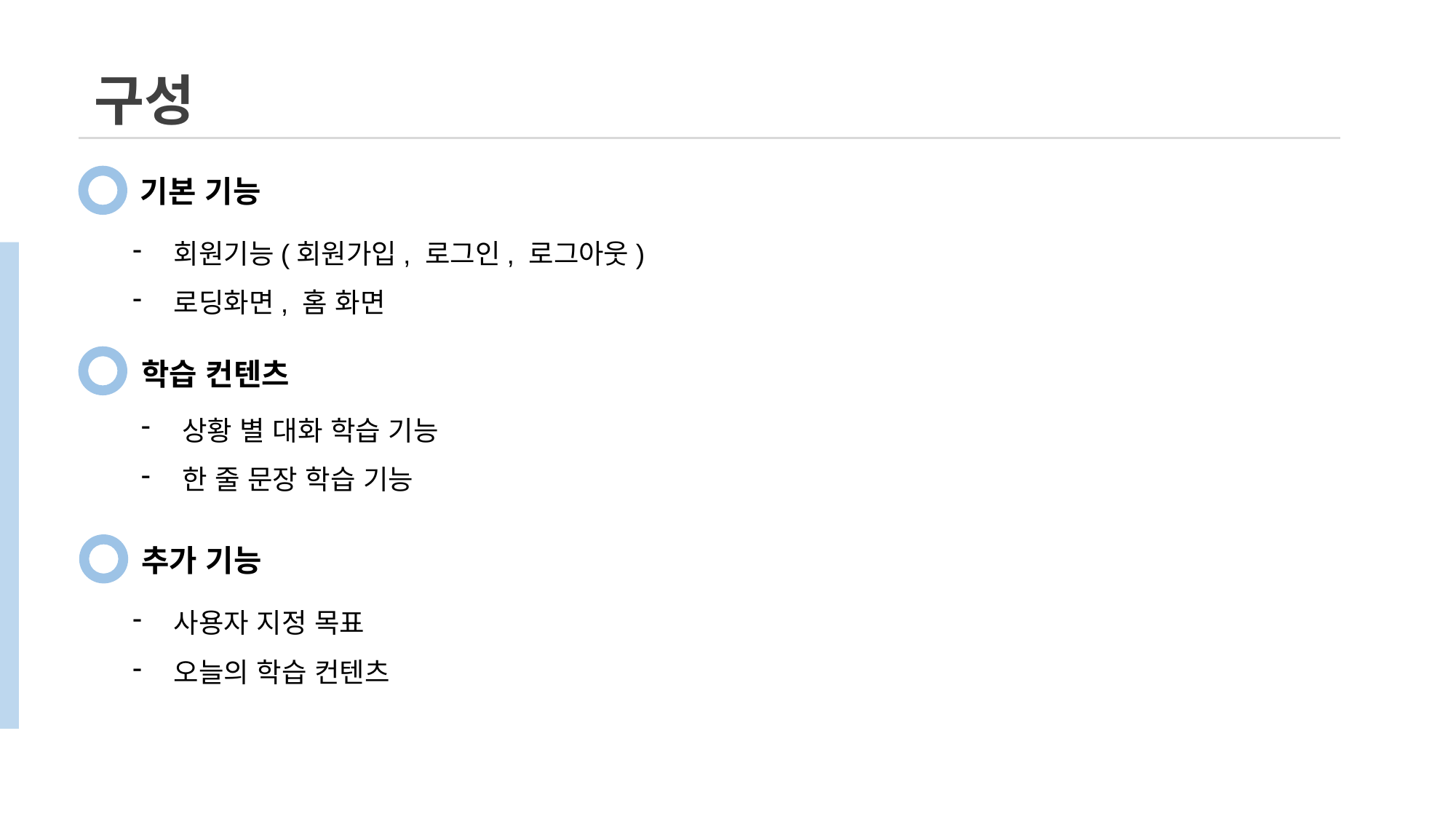

구성

기본 기능
회원기능(회원가입, 로그인, 로그아웃)
로딩화면, 홈 화면

학습 컨텐츠

상황 별 대화 학습 기능
한 줄 문장 학습 기능

추가 기능
사용자 지정 목표
오늘의 학습 컨텐츠